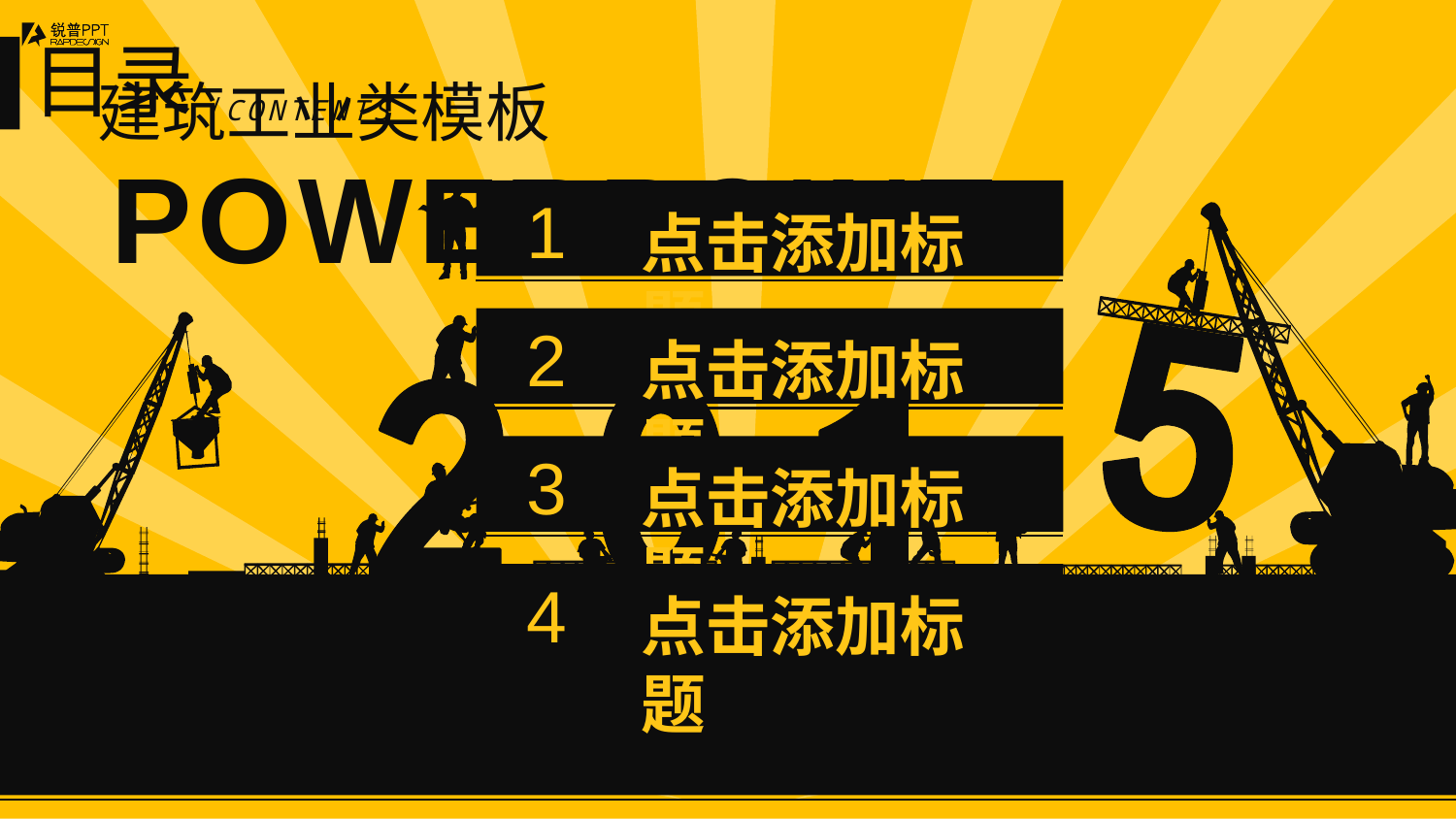

目录

建筑工业类模板
/
CONTENTS
POWERPOINT
1

点击添加标题

2

点击添加标题

3

点击添加标题

4

点击添加标题